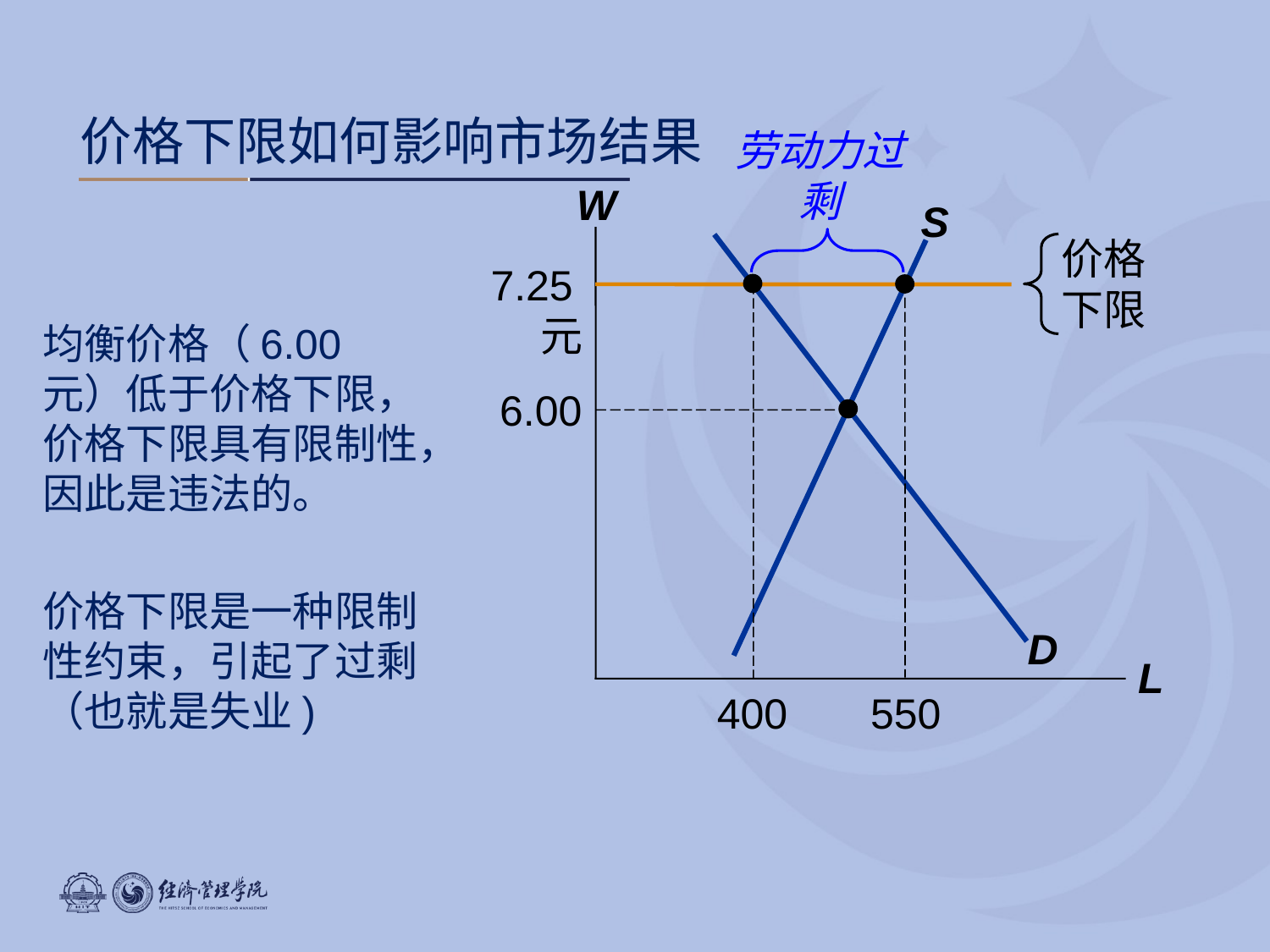

价格下限如何影响市场结果
劳动力过剩

W

L
S

价格下限

7.25元

D

400

550
均衡价格（6.00元）低于价格下限，价格下限具有限制性，因此是违法的。

价格下限是一种限制性约束，引起了过剩（也就是失业)
6.00